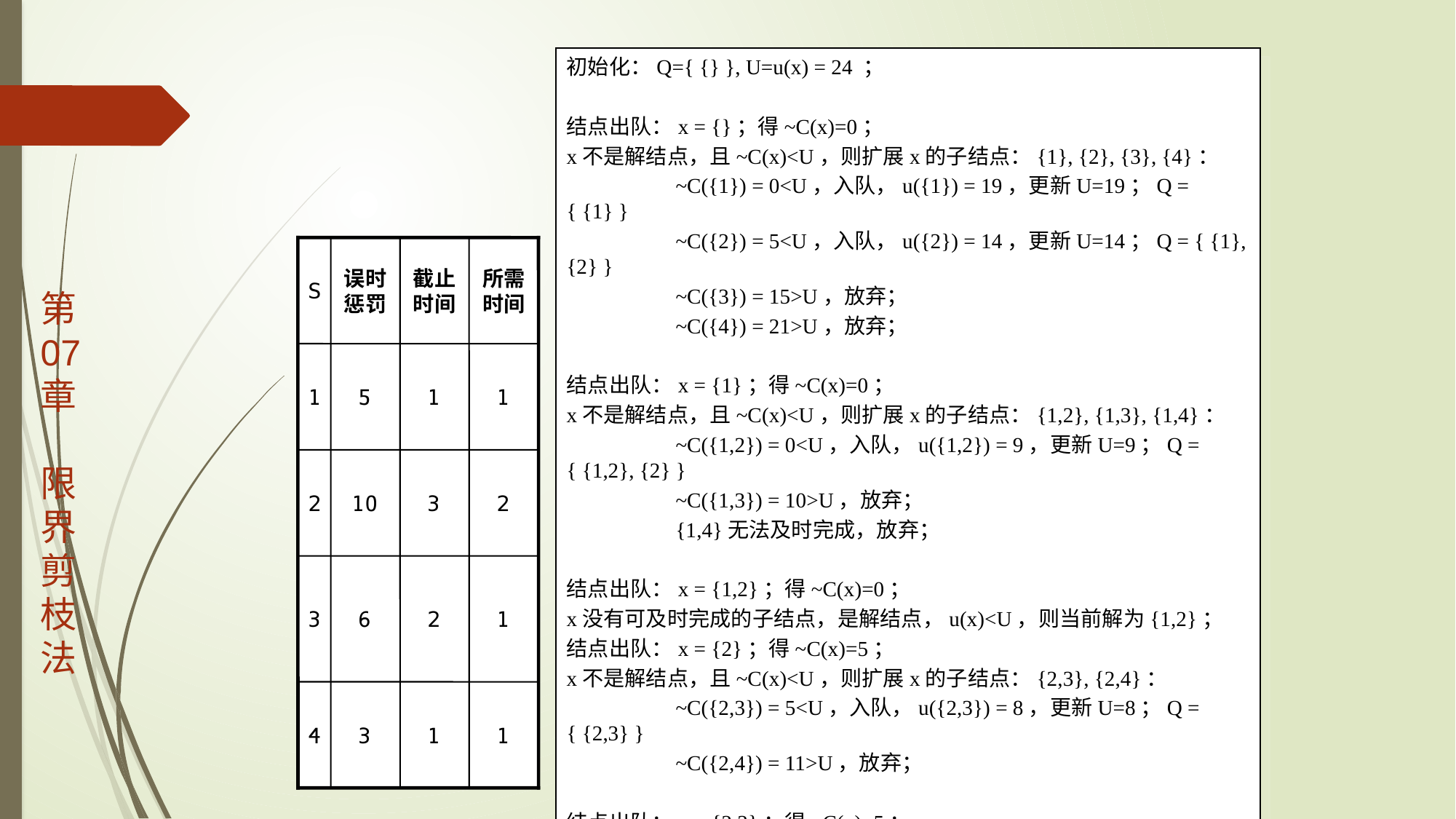

初始化：Q={ {} }, U=u(x) = 24 ；

结点出队：x = {}；得~C(x)=0；
x不是解结点，且~C(x)<U，则扩展x的子结点：{1}, {2}, {3}, {4}：
	~C({1}) = 0<U，入队，u({1}) = 19，更新U=19；Q = { {1} }
	~C({2}) = 5<U，入队，u({2}) = 14，更新U=14；Q = { {1}, {2} }
	~C({3}) = 15>U，放弃；
	~C({4}) = 21>U，放弃；

结点出队：x = {1}；得~C(x)=0；
x不是解结点，且~C(x)<U，则扩展x的子结点：{1,2}, {1,3}, {1,4}：
	~C({1,2}) = 0<U，入队，u({1,2}) = 9，更新U=9；Q = { {1,2}, {2} }
	~C({1,3}) = 10>U，放弃；
	{1,4}无法及时完成，放弃；

结点出队：x = {1,2}；得~C(x)=0；
x没有可及时完成的子结点，是解结点，u(x)<U，则当前解为{1,2}；
结点出队：x = {2}；得~C(x)=5；
x不是解结点，且~C(x)<U，则扩展x的子结点：{2,3}, {2,4}：
	~C({2,3}) = 5<U，入队，u({2,3}) = 8，更新U=8；Q = { {2,3} }
	~C({2,4}) = 11>U，放弃；

结点出队：x = {2,3}；得~C(x)=5；
x没有可及时完成的子结点，是解结点，u(x)≤U，则当前解为{2,3};
S

误时惩罚

截止时间

所需时间

1

5
1
1
2

10
3
2
3

6
2
1
4

3
1
1